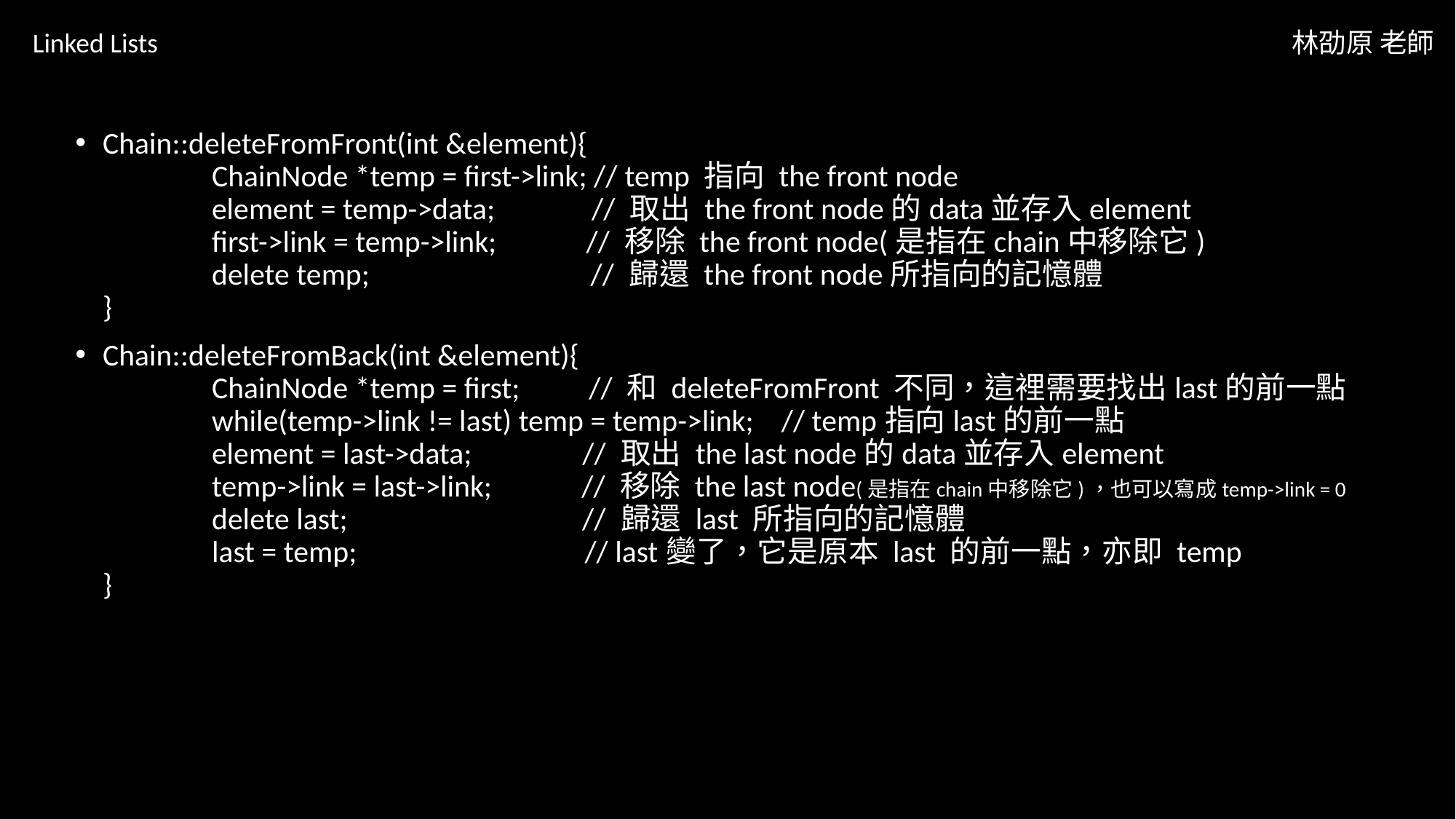

Linked Lists
林劭原 老師
Chain::deleteFromFront(int &element){
	ChainNode *temp = first->link; // temp 指向 the front node
	element = temp->data;              // 取出 the front node的data並存入element
	first->link = temp->link;             // 移除 the front node(是指在chain中移除它)
	delete temp;                                // 歸還 the front node所指向的記憶體
}
Chain::deleteFromBack(int &element){
	ChainNode *temp = first;          // 和 deleteFromFront 不同，這裡需要找出last的前一點
	while(temp->link != last) temp = temp->link;    // temp指向last的前一點
	element = last->data;                // 取出 the last node的data並存入element
	temp->link = last->link;             // 移除 the last node(是指在chain中移除它)，也可以寫成temp->link = 0
	delete last;                                  // 歸還 last 所指向的記憶體
	last = temp;                                 // last變了，它是原本 last 的前一點，亦即 temp
}